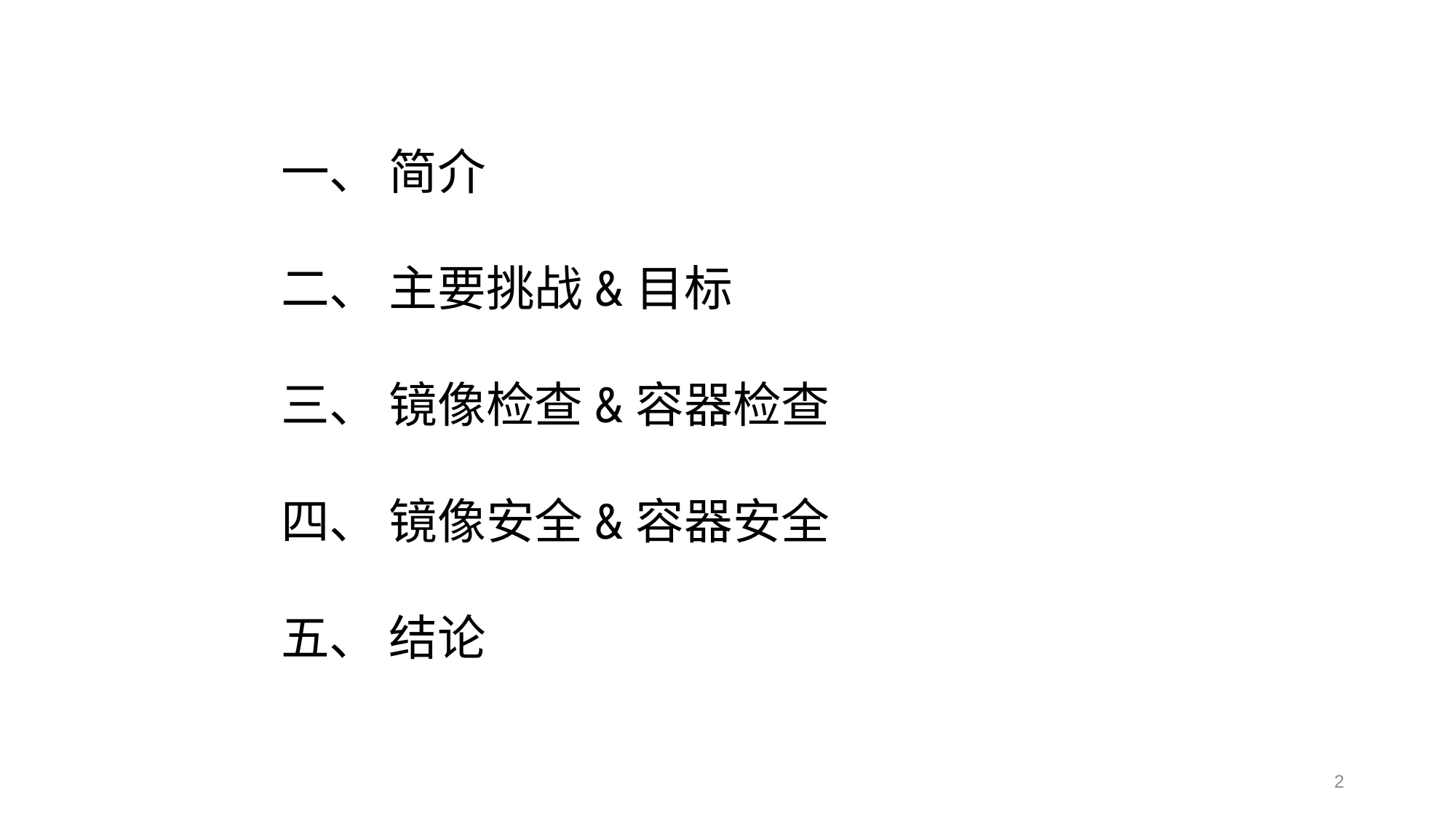

一、 简介

二、 主要挑战&目标

三、 镜像检查&容器检查

四、 镜像安全&容器安全

五、 结论
2